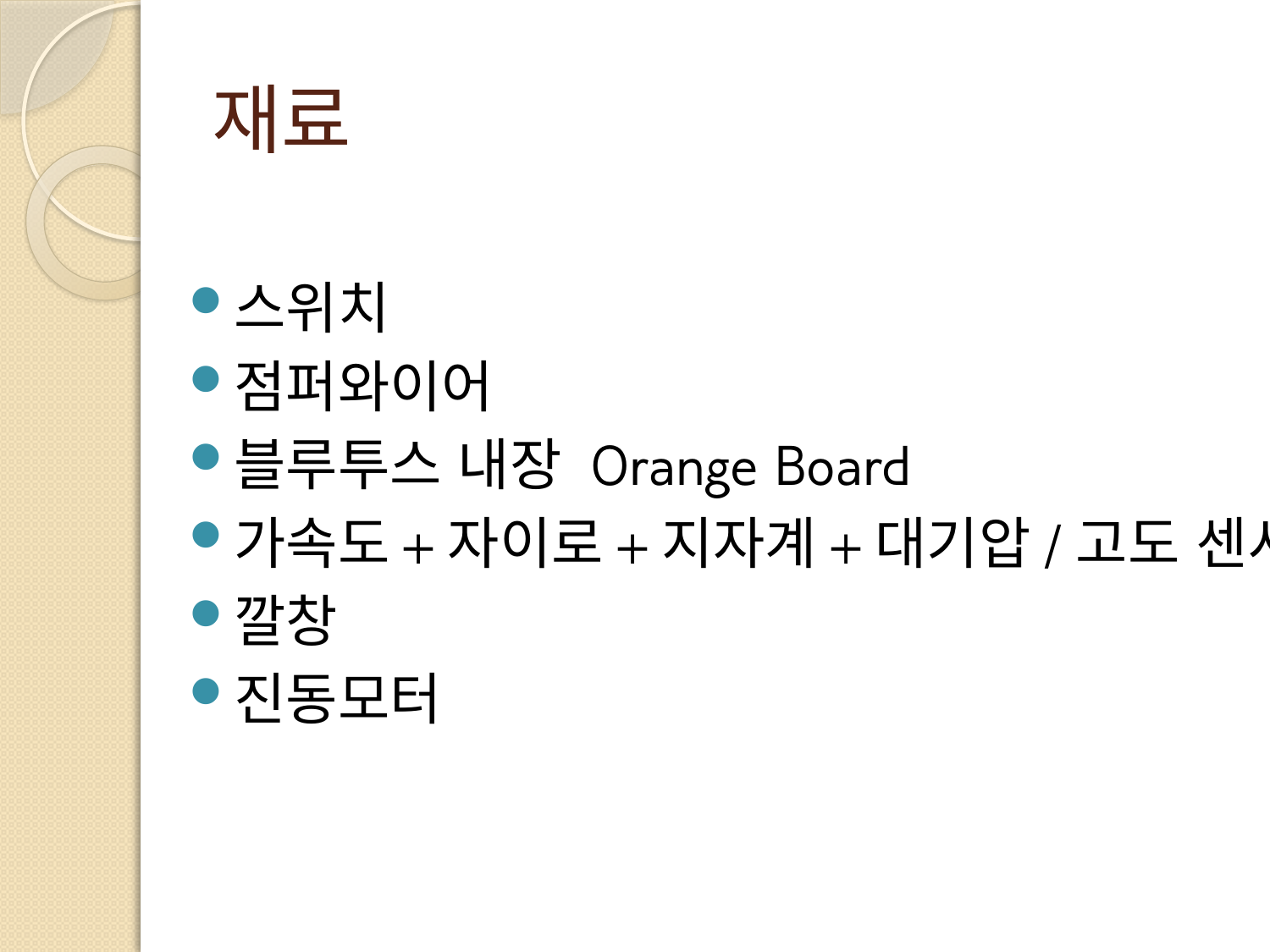

# 재료
스위치
점퍼와이어
블루투스 내장 Orange Board
가속도+자이로+지자계+대기압/고도 센서
깔창
진동모터